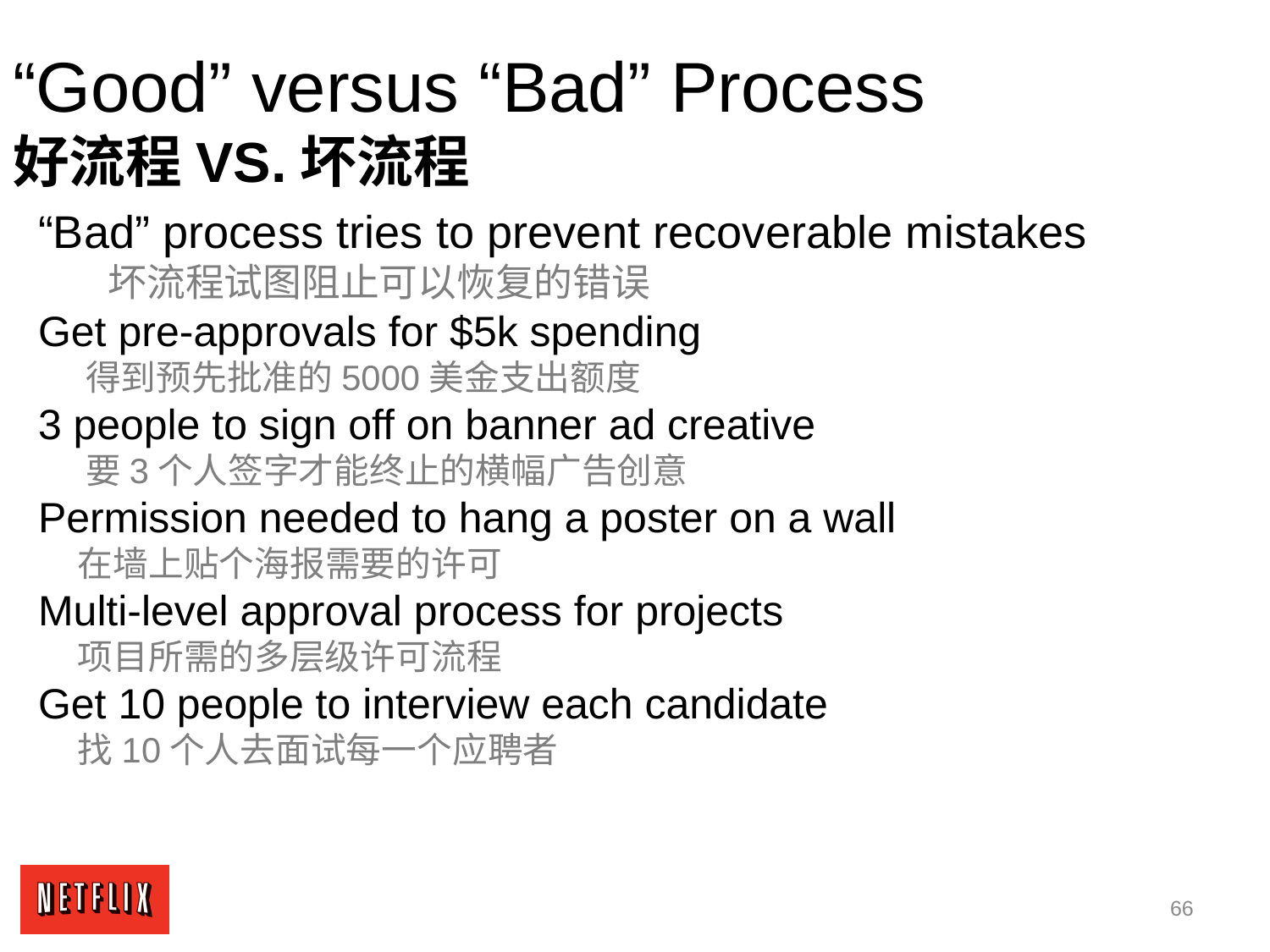

“Good” versus “Bad” Process
好流程VS.坏流程
“Bad” process tries to prevent recoverable mistakes
       坏流程试图阻止可以恢复的错误
Get pre-approvals for $5k spending
     得到预先批准的5000美金支出额度
3 people to sign off on banner ad creative
     要3个人签字才能终止的横幅广告创意
Permission needed to hang a poster on a wall
    在墙上贴个海报需要的许可
Multi-level approval process for projects
    项目所需的多层级许可流程
Get 10 people to interview each candidate
    找10个人去面试每一个应聘者

66